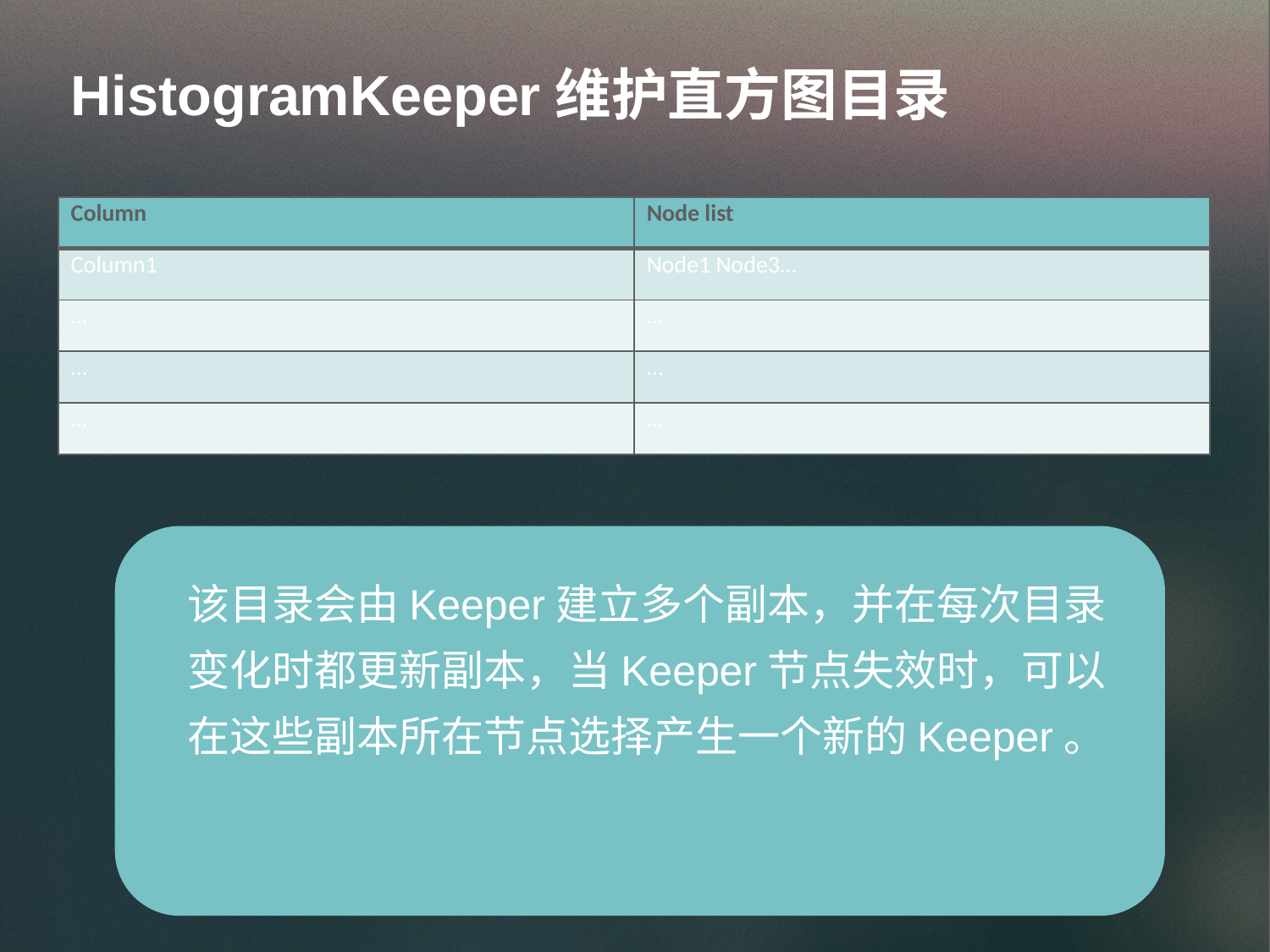

# HistogramKeeper维护直方图目录
| Column | Node list |
| --- | --- |
| Column1 | Node1 Node3… |
| … | … |
| … | … |
| … | … |

该目录会由Keeper建立多个副本，并在每次目录变化时都更新副本，当Keeper节点失效时，可以在这些副本所在节点选择产生一个新的Keeper。